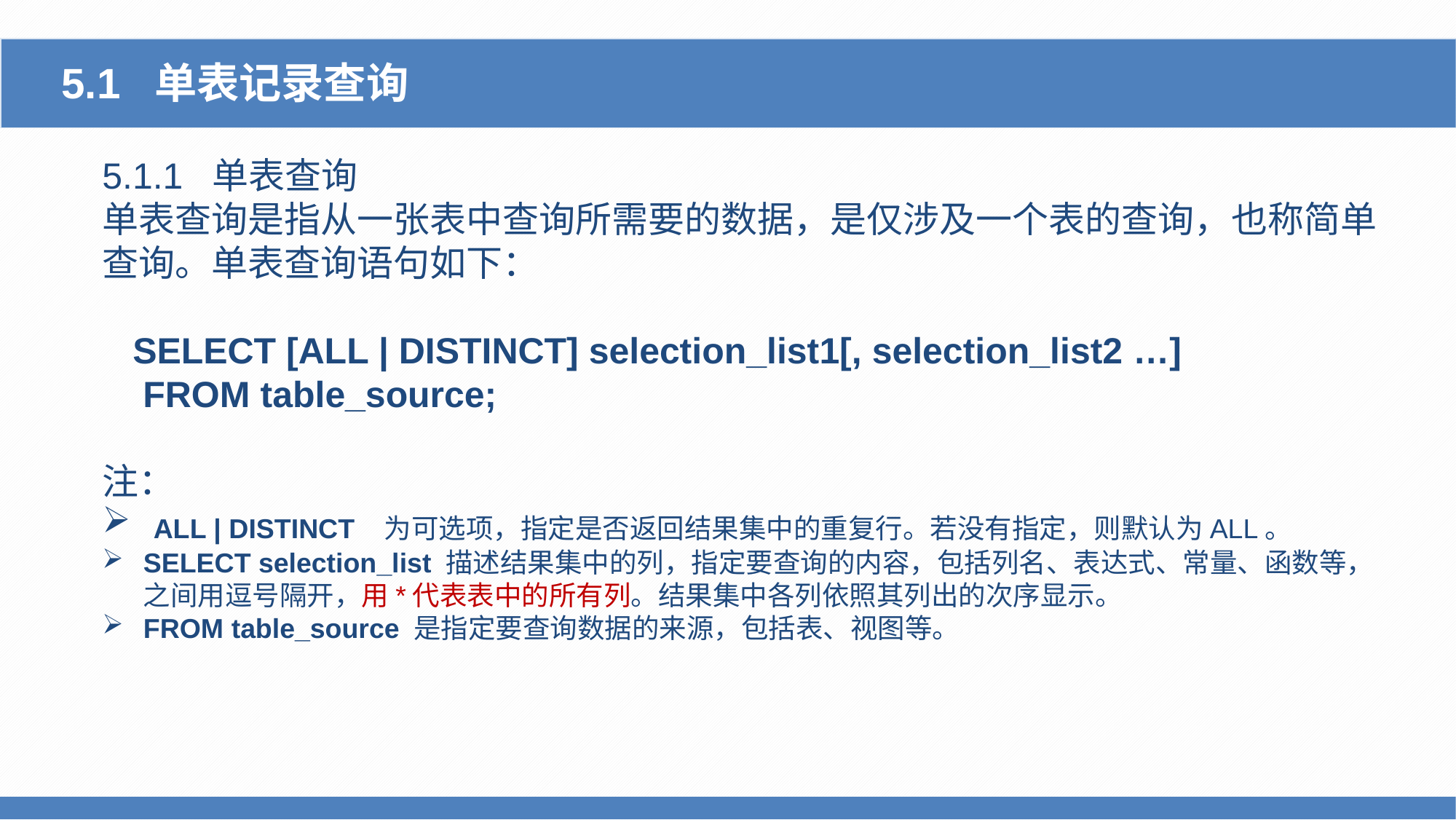

5.1  单表记录查询
5.1.1  单表查询
单表查询是指从一张表中查询所需要的数据，是仅涉及一个表的查询，也称简单查询。单表查询语句如下：

   SELECT [ALL | DISTINCT] selection_list1[, selection_list2 …]
    FROM table_source;

注：
 ALL | DISTINCT   为可选项，指定是否返回结果集中的重复行。若没有指定，则默认为ALL。
SELECT selection_list 描述结果集中的列，指定要查询的内容，包括列名、表达式、常量、函数等，之间用逗号隔开，用*代表表中的所有列。结果集中各列依照其列出的次序显示。
FROM table_source 是指定要查询数据的来源，包括表、视图等。